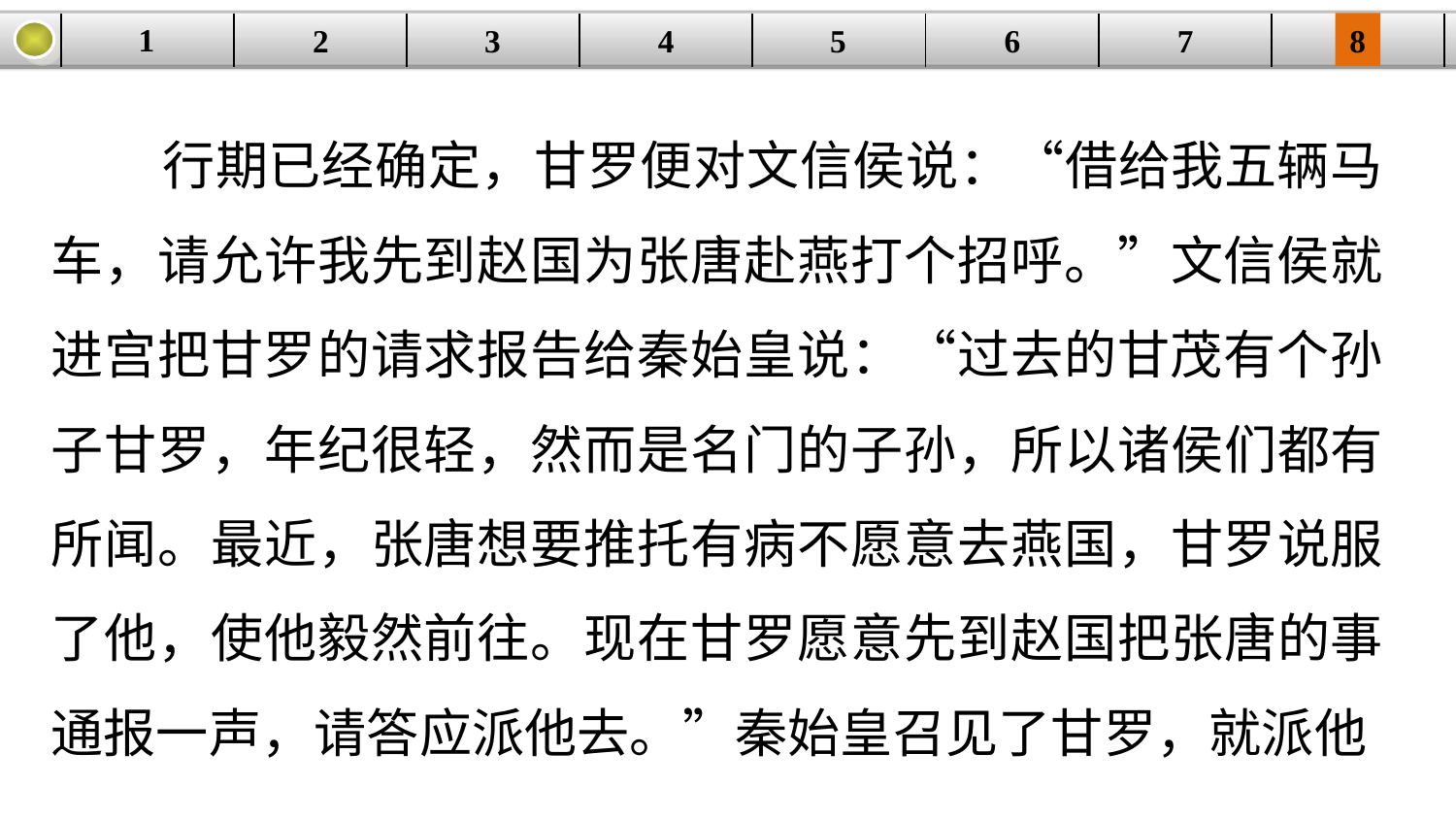

1
3
4
5
6
8
2
|  |  |  |  |  |  |  |  |
| --- | --- | --- | --- | --- | --- | --- | --- |
7

        行期已经确定，甘罗便对文信侯说：“借给我五辆马车，请允许我先到赵国为张唐赴燕打个招呼。”文信侯就进宫把甘罗的请求报告给秦始皇说：“过去的甘茂有个孙子甘罗，年纪很轻，然而是名门的子孙，所以诸侯们都有所闻。最近，张唐想要推托有病不愿意去燕国，甘罗说服了他，使他毅然前往。现在甘罗愿意先到赵国把张唐的事通报一声，请答应派他去。”秦始皇召见了甘罗，就派他